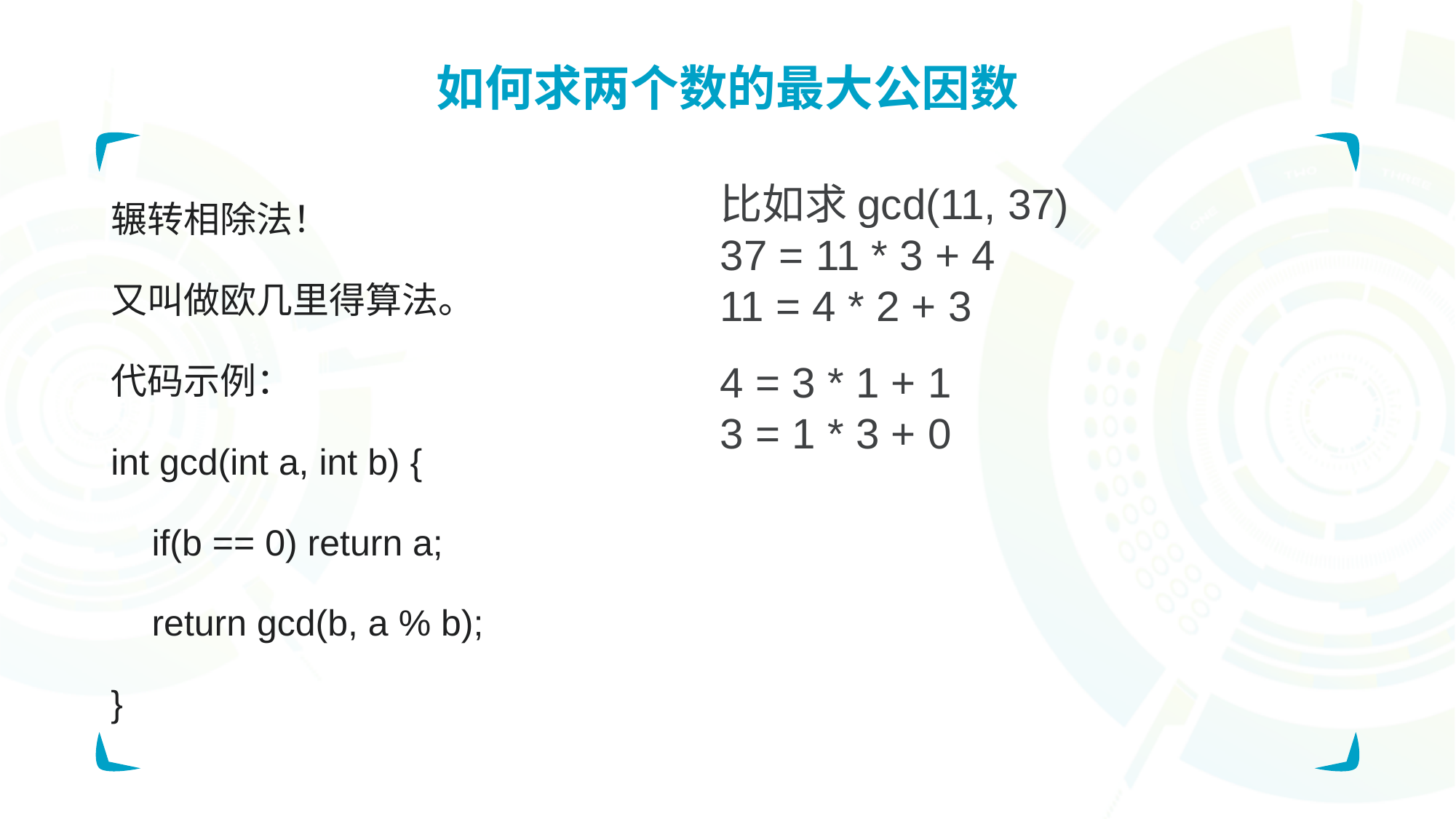

如何求两个数的最大公因数

辗转相除法！
又叫做欧几里得算法。
代码示例：
int gcd(int a, int b) {
    if(b == 0) return a;
    return gcd(b, a % b);
}

比如求gcd(11, 37)
37 = 11 * 3 + 4
11 = 4 * 2 + 3
4 = 3 * 1 + 1
3 = 1 * 3 + 0